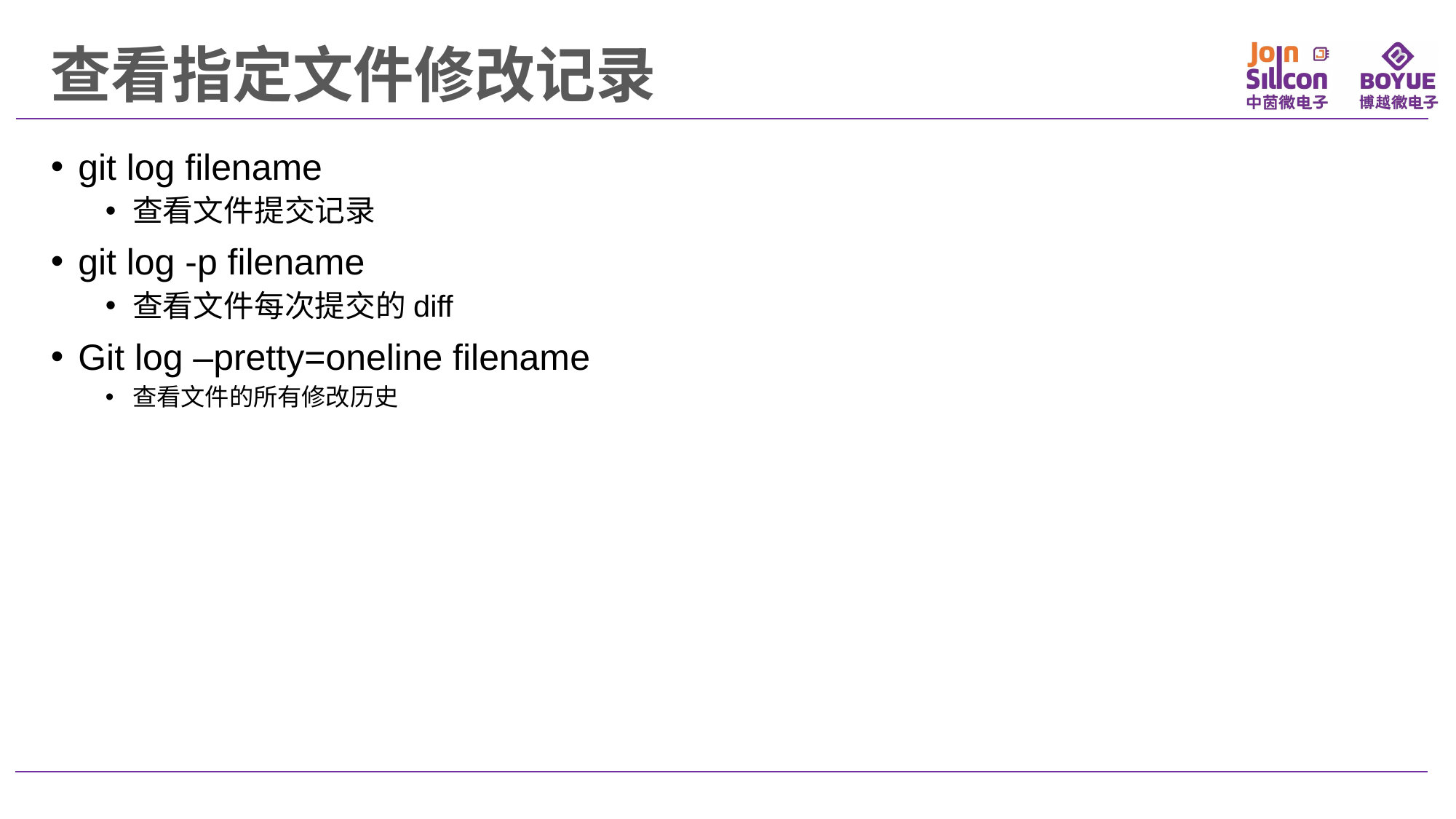

查看指定文件修改记录
git log filename
查看文件提交记录
git log -p filename
查看文件每次提交的diff
Git log –pretty=oneline filename
查看文件的所有修改历史